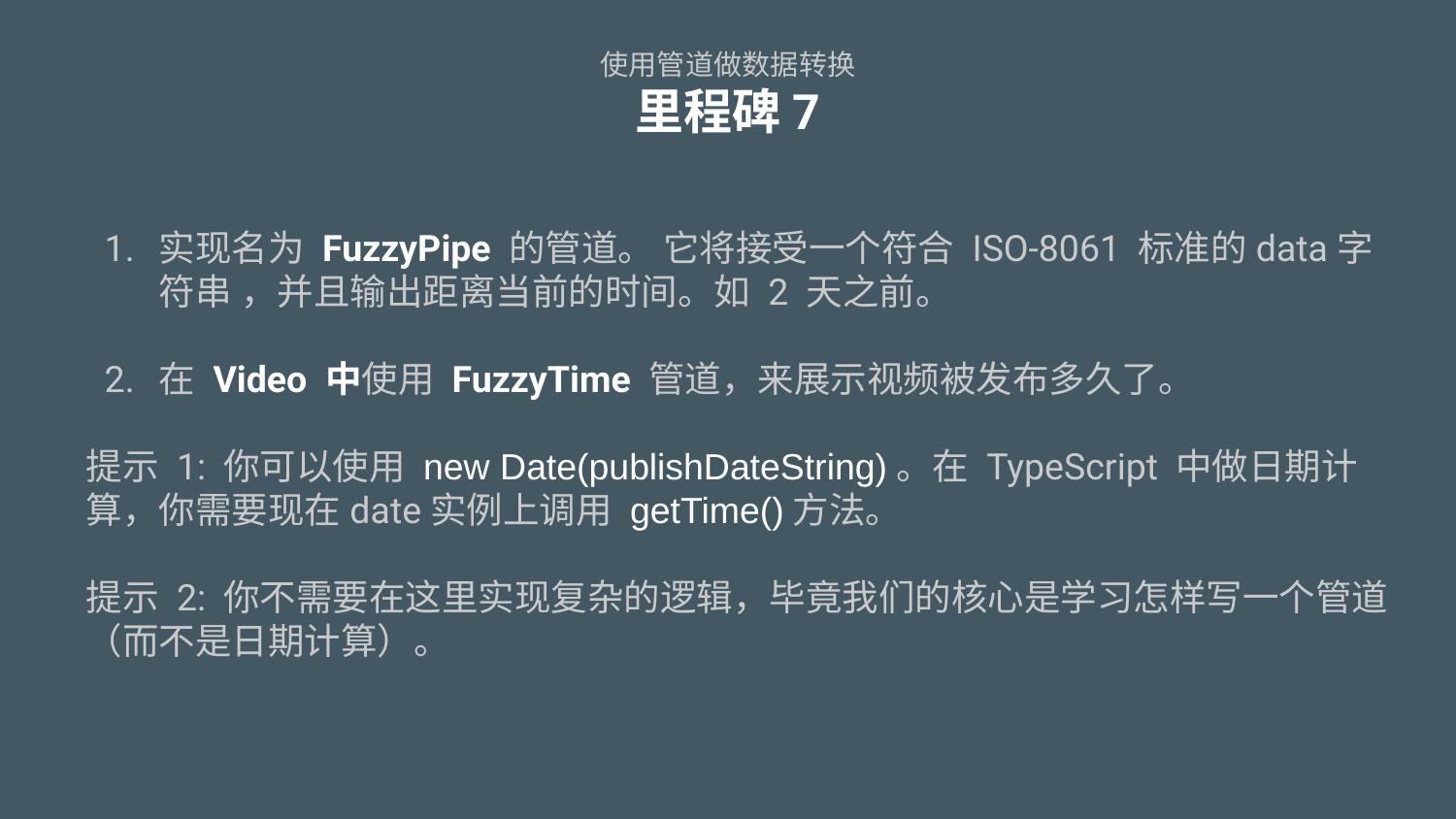

# 使用管道做数据转换 里程碑7
实现名为 FuzzyPipe 的管道。 它将接受一个符合 ISO-8061 标准的data字符串 ，并且输出距离当前的时间。如 2 天之前。
在 Video 中使用 FuzzyTime 管道，来展示视频被发布多久了。
提示 1: 你可以使用 new Date(publishDateString)。在 TypeScript 中做日期计算，你需要现在date实例上调用 getTime()方法。
提示 2: 你不需要在这里实现复杂的逻辑，毕竟我们的核心是学习怎样写一个管道（而不是日期计算）。